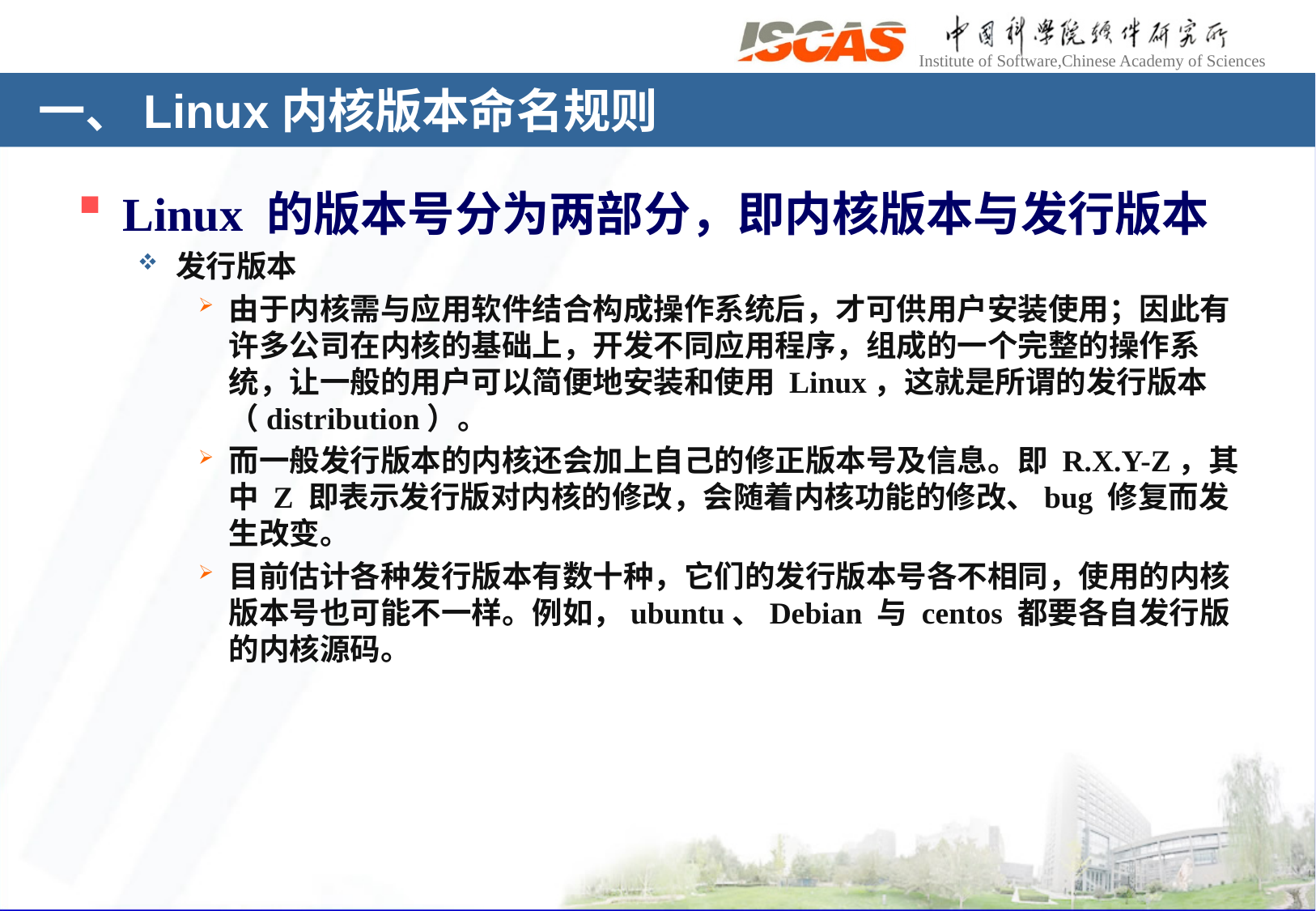

# 一、Linux内核版本命名规则
Linux 的版本号分为两部分，即内核版本与发行版本
发行版本
由于内核需与应用软件结合构成操作系统后，才可供用户安装使用；因此有许多公司在内核的基础上，开发不同应用程序，组成的一个完整的操作系统，让一般的用户可以简便地安装和使用 Linux，这就是所谓的发行版本
（distribution）。
而一般发行版本的内核还会加上自己的修正版本号及信息。即 R.X.Y-Z，其中 Z 即表示发行版对内核的修改，会随着内核功能的修改、bug 修复而发生改变。
目前估计各种发行版本有数十种，它们的发行版本号各不相同，使用的内核版本号也可能不一样。例如，ubuntu、Debian 与 centos 都要各自发行版的内核源码。